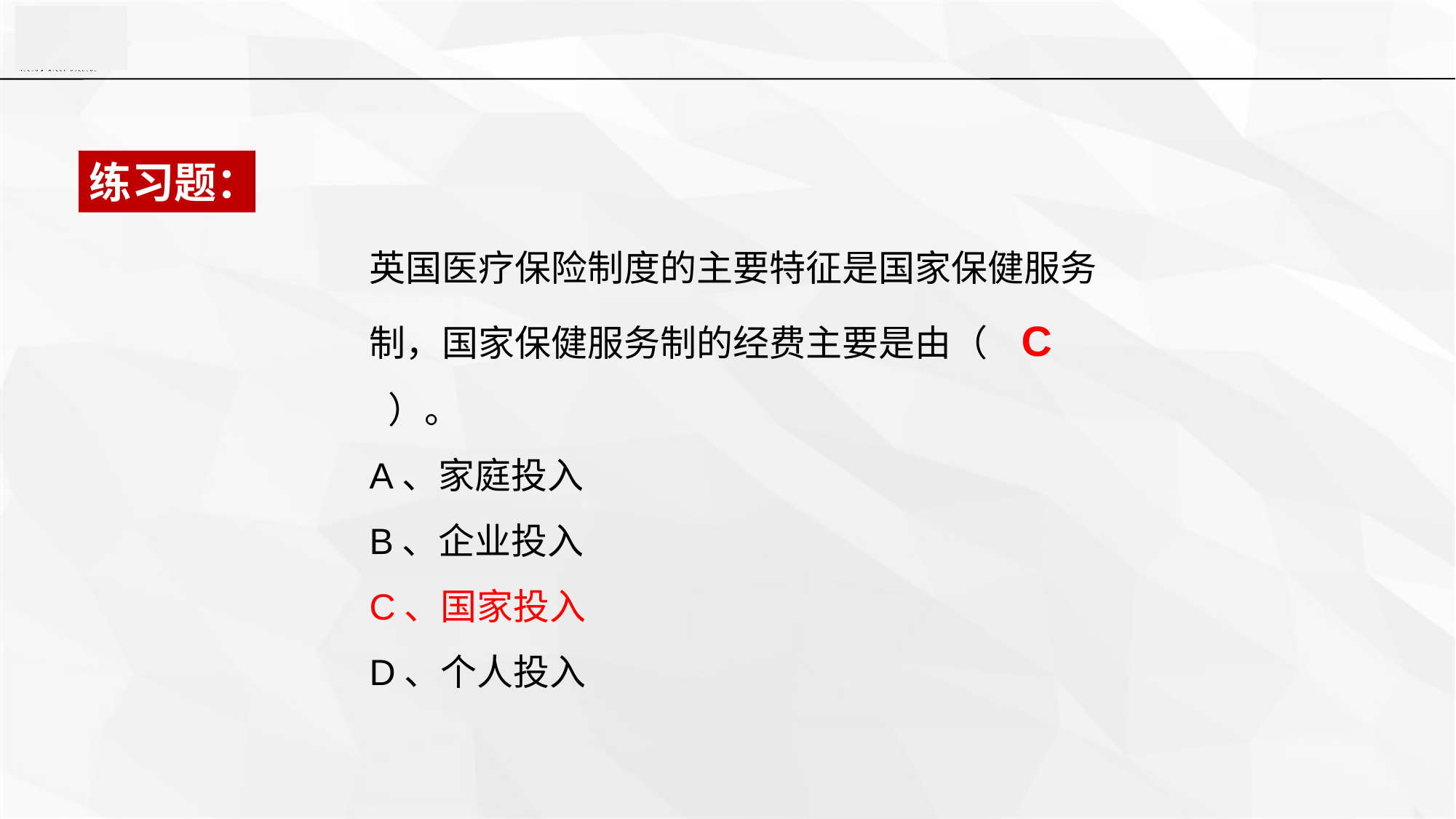

练习题：
英国医疗保险制度的主要特征是国家保健服务制，国家保健服务制的经费主要是由（   C   ）。
A、家庭投入
B、企业投入
C、国家投入
D、个人投入